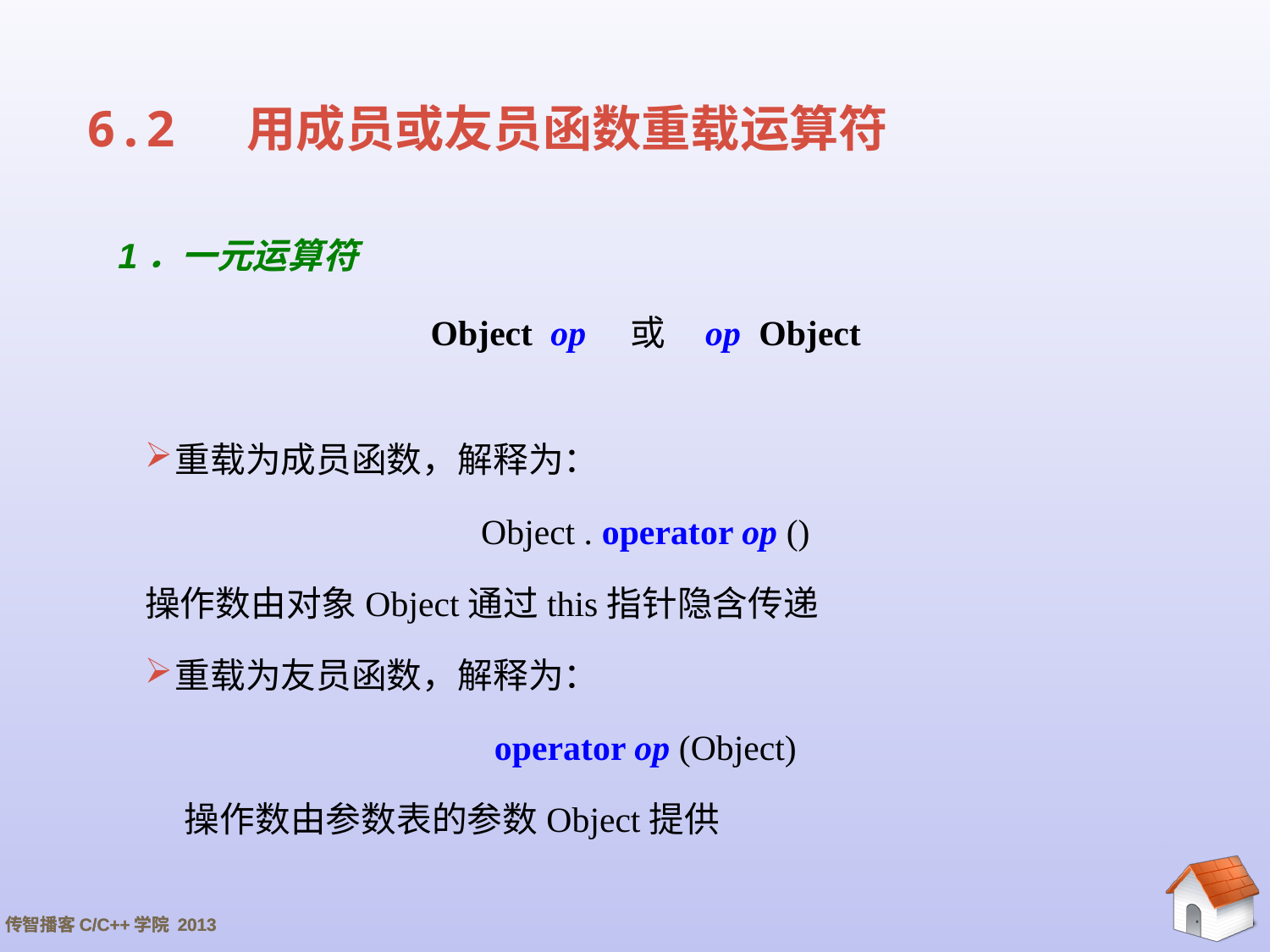

# 6.2  用成员或友员函数重载运算符
 1．一元运算符
Object  op    或    op  Object
重载为成员函数，解释为：
Object . operator op ()
操作数由对象Object通过this指针隐含传递
重载为友员函数，解释为：
operator op (Object)
    操作数由参数表的参数Object提供